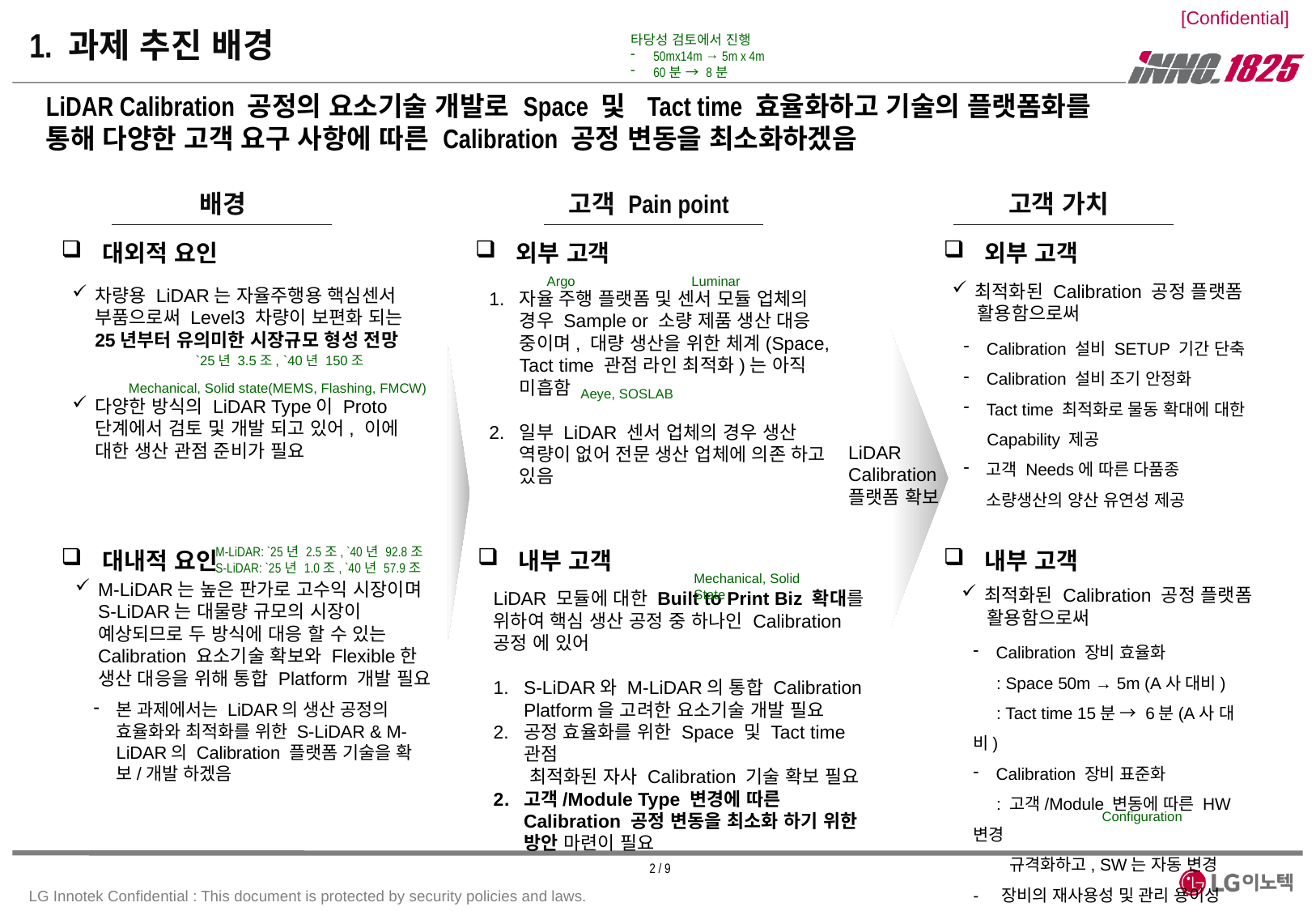

1. 과제 추진 배경
타당성 검토에서 진행
50mx14m → 5m x 4m
60분 → 8분
LiDAR Calibration 공정의 요소기술 개발로 Space 및  Tact time 효율화하고 기술의 플랫폼화를 통해 다양한 고객 요구 사항에 따른 Calibration 공정 변동을 최소화하겠음
배경
고객 Pain point
고객 가치
 외부 고객
 외부 고객
 대외적 요인
Argo
Luminar
최적화된 Calibration 공정 플랫폼
    활용함으로써
차량용 LiDAR는 자율주행용 핵심센서 부품으로써 Level3 차량이 보편화 되는 25년부터 유의미한 시장규모 형성 전망

다양한 방식의 LiDAR Type이 Proto 단계에서 검토 및 개발 되고 있어, 이에 대한 생산 관점 준비가 필요
자율 주행 플랫폼 및 센서 모듈 업체의 경우 Sample or 소량 제품 생산 대응 중이며, 대량 생산을 위한 체계(Space, Tact time 관점 라인 최적화)는 아직 미흡함

일부 LiDAR 센서 업체의 경우 생산 역량이 없어 전문 생산 업체에 의존 하고 있음
Calibration 설비 SETUP 기간 단축
Calibration 설비 조기 안정화
Tact time 최적화로 물동 확대에 대한
     Capability 제공
고객 Needs에 따른 다품종 소량생산의 양산 유연성 제공

`25년 3.5조, `40년 150조
Mechanical, Solid state(MEMS, Flashing, FMCW)
Aeye, SOSLAB
LiDAR
Calibration
플랫폼 확보

M-LiDAR: `25년 2.5조, `40년 92.8조
S-LiDAR: `25년 1.0조, `40년 57.9조
 대내적 요인
 내부 고객
 내부 고객
Mechanical, Solid State
M-LiDAR는 높은 판가로 고수익 시장이며 S-LiDAR는 대물량 규모의 시장이 예상되므로 두 방식에 대응 할 수 있는 Calibration 요소기술 확보와 Flexible한 생산 대응을 위해 통합 Platform 개발 필요
최적화된 Calibration 공정 플랫폼
    활용함으로써
LiDAR 모듈에 대한 Built to Print Biz 확대를
위하여 핵심 생산 공정 중 하나인 Calibration 공정 에 있어

S-LiDAR와 M-LiDAR의 통합 Calibration Platform을 고려한 요소기술 개발 필요
공정 효율화를 위한 Space 및 Tact time관점
      최적화된 자사 Calibration 기술 확보 필요
고객/Module Type 변경에 따른 Calibration 공정 변동을 최소화 하기 위한 방안 마련이 필요
Calibration 장비 효율화
     : Space 50m → 5m (A사 대비)
     : Tact time 15분 → 6분(A사 대비)
Calibration 장비 표준화
     : 고객/Module 변동에 따른 HW변경
       규격화하고, SW는 자동 변경
-    장비의 재사용성 및 관리 용이성 제공
본 과제에서는 LiDAR의 생산 공정의 효율화와 최적화를 위한 S-LiDAR & M-LiDAR의 Calibration 플랫폼 기술을 확보/개발 하겠음
Configuration
2 / 9